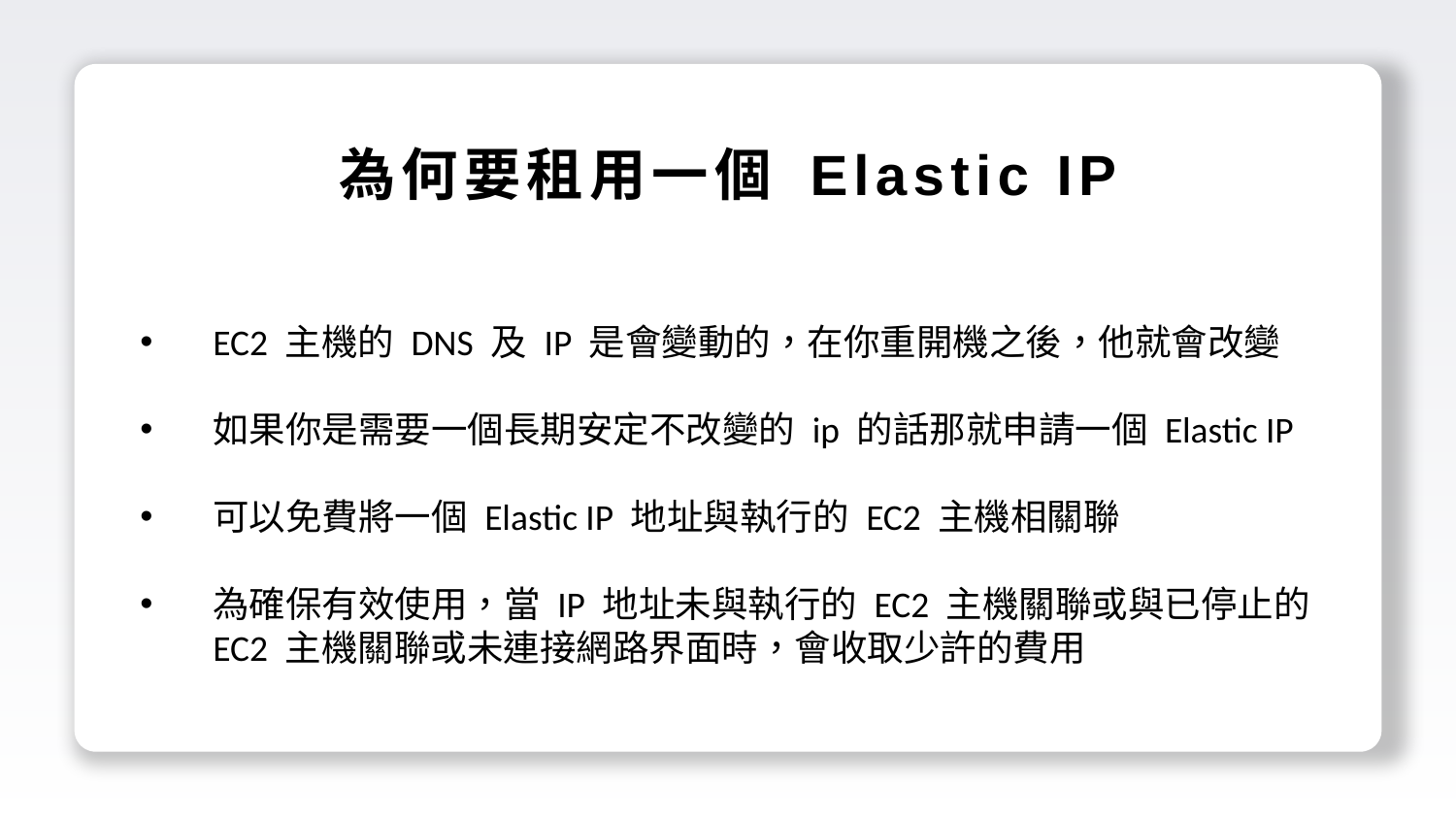

為何要租用一個 Elastic IP
EC2 主機的 DNS 及 IP 是會變動的，在你重開機之後，他就會改變

如果你是需要一個長期安定不改變的 ip 的話那就申請一個 Elastic IP

可以免費將一個 Elastic IP 地址與執行的 EC2 主機相關聯

為確保有效使用，當 IP 地址未與執行的 EC2 主機關聯或與已停止的 EC2 主機關聯或未連接網路界面時，會收取少許的費用